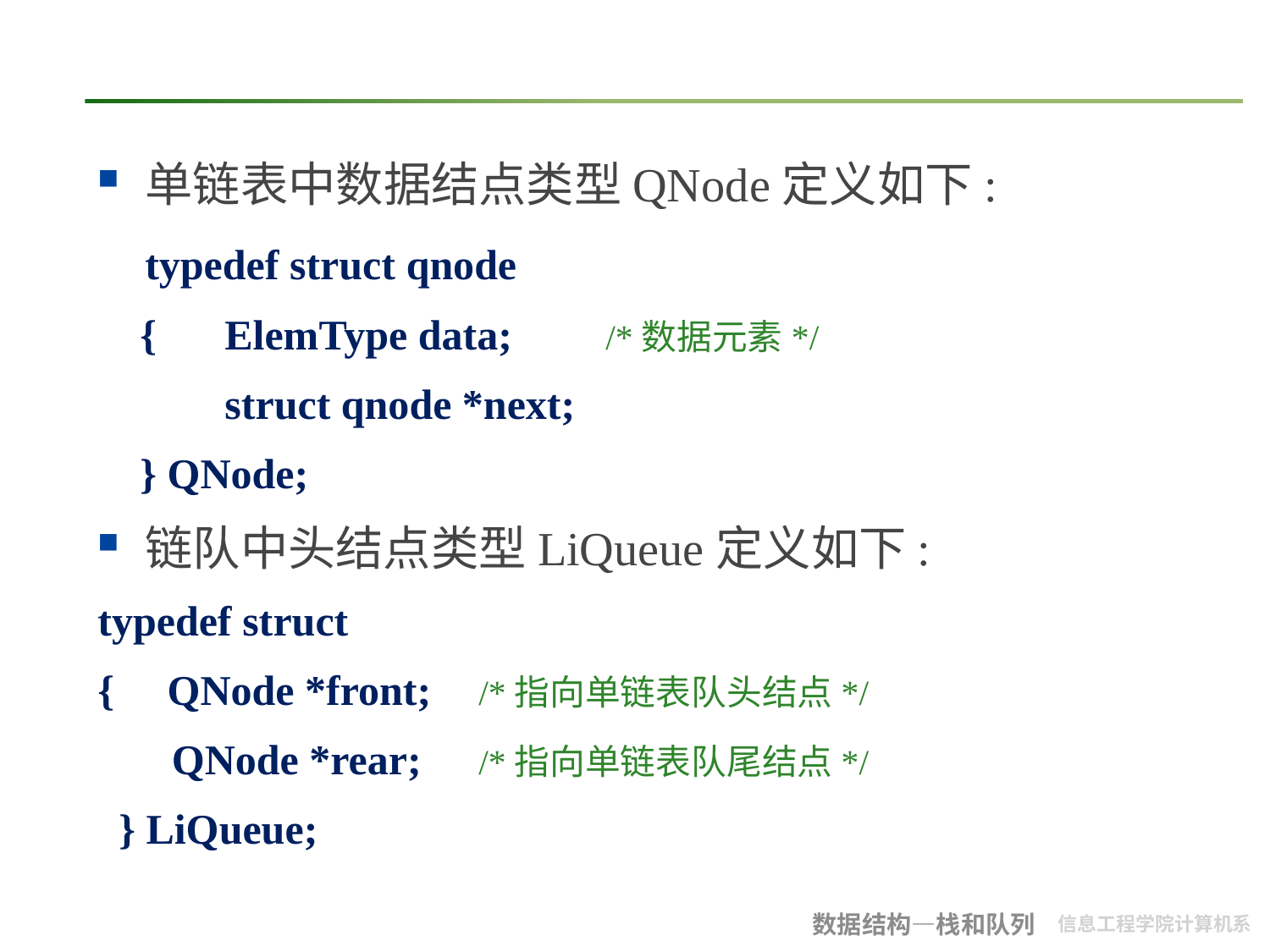

#
单链表中数据结点类型QNode定义如下:
    typedef struct qnode
    {	ElemType data;	/*数据元素*/
	struct qnode *next;
    } QNode;
链队中头结点类型LiQueue定义如下:
typedef struct
{     QNode *front;	/*指向单链表队头结点*/
       QNode *rear; 	/*指向单链表队尾结点*/
  } LiQueue;